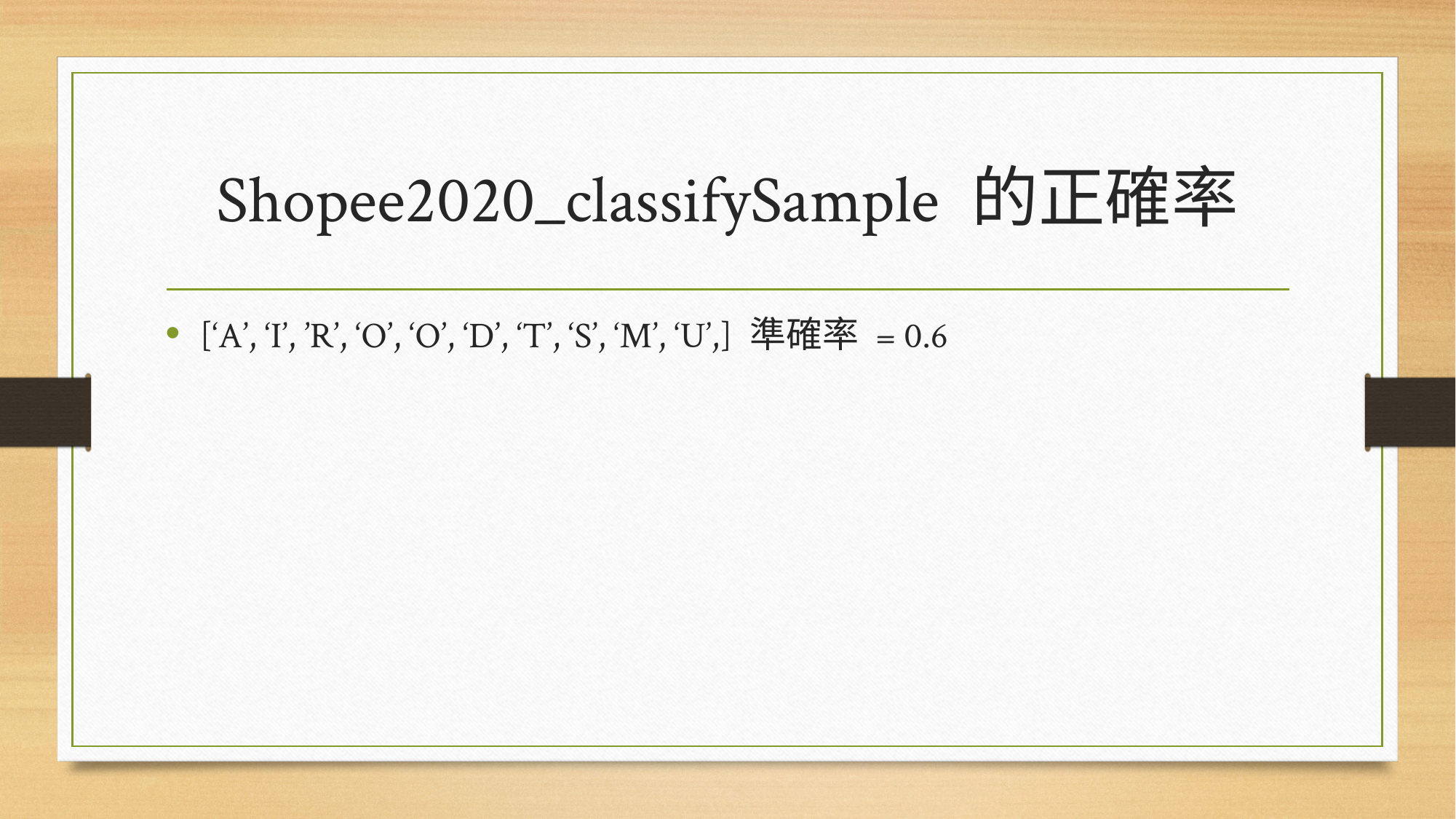

# Shopee2020_classifySample 的正確率
[‘A’, ‘I’, ’R’, ‘O’, ‘O’, ‘D’, ‘T’, ‘S’, ‘M’, ‘U’,] 準確率 = 0.6